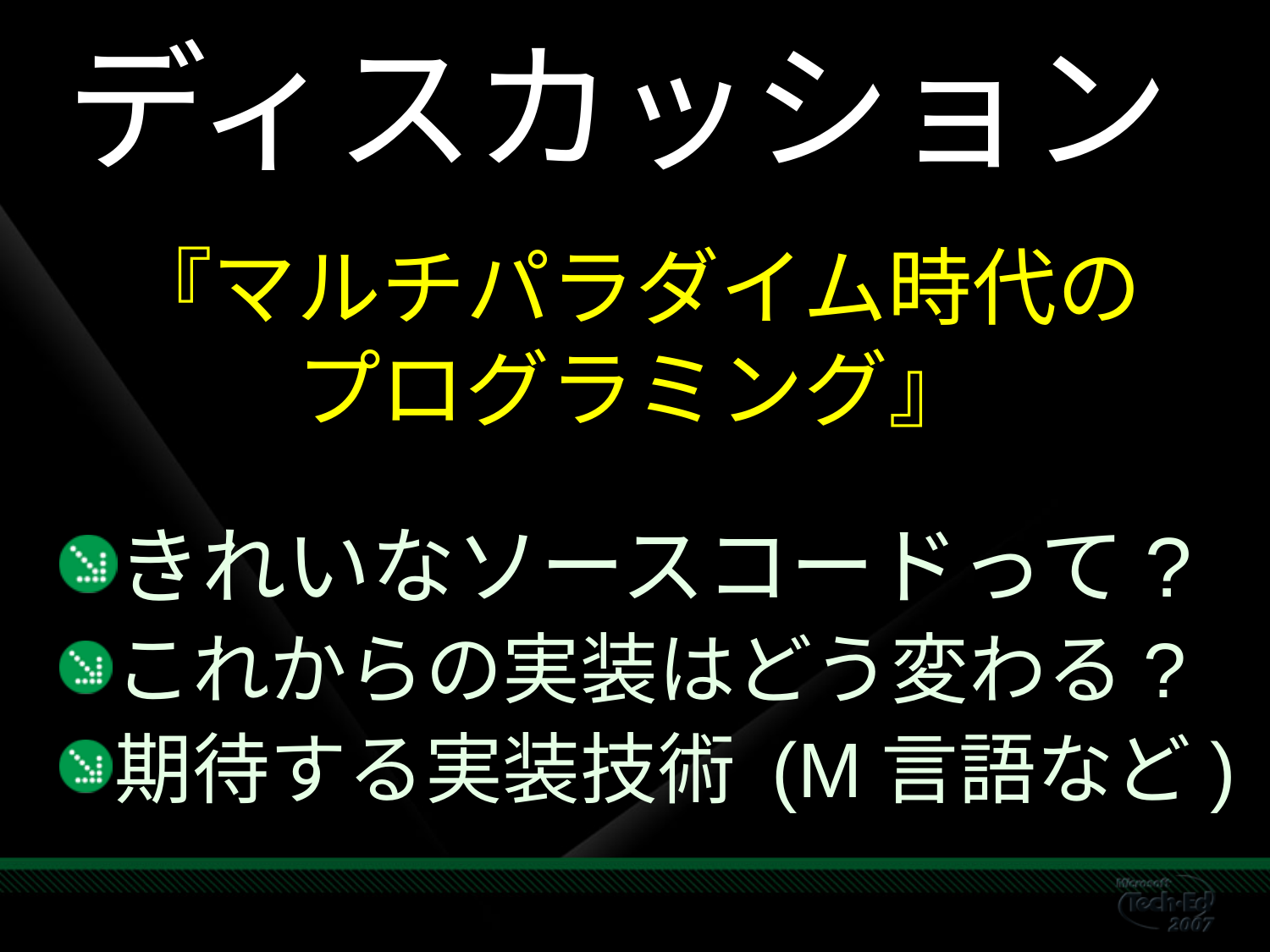

# ディスカッション
『マルチパラダイム時代の
プログラミング』
きれいなソースコードって?
これからの実装はどう変わる?
期待する実装技術 (M言語など)